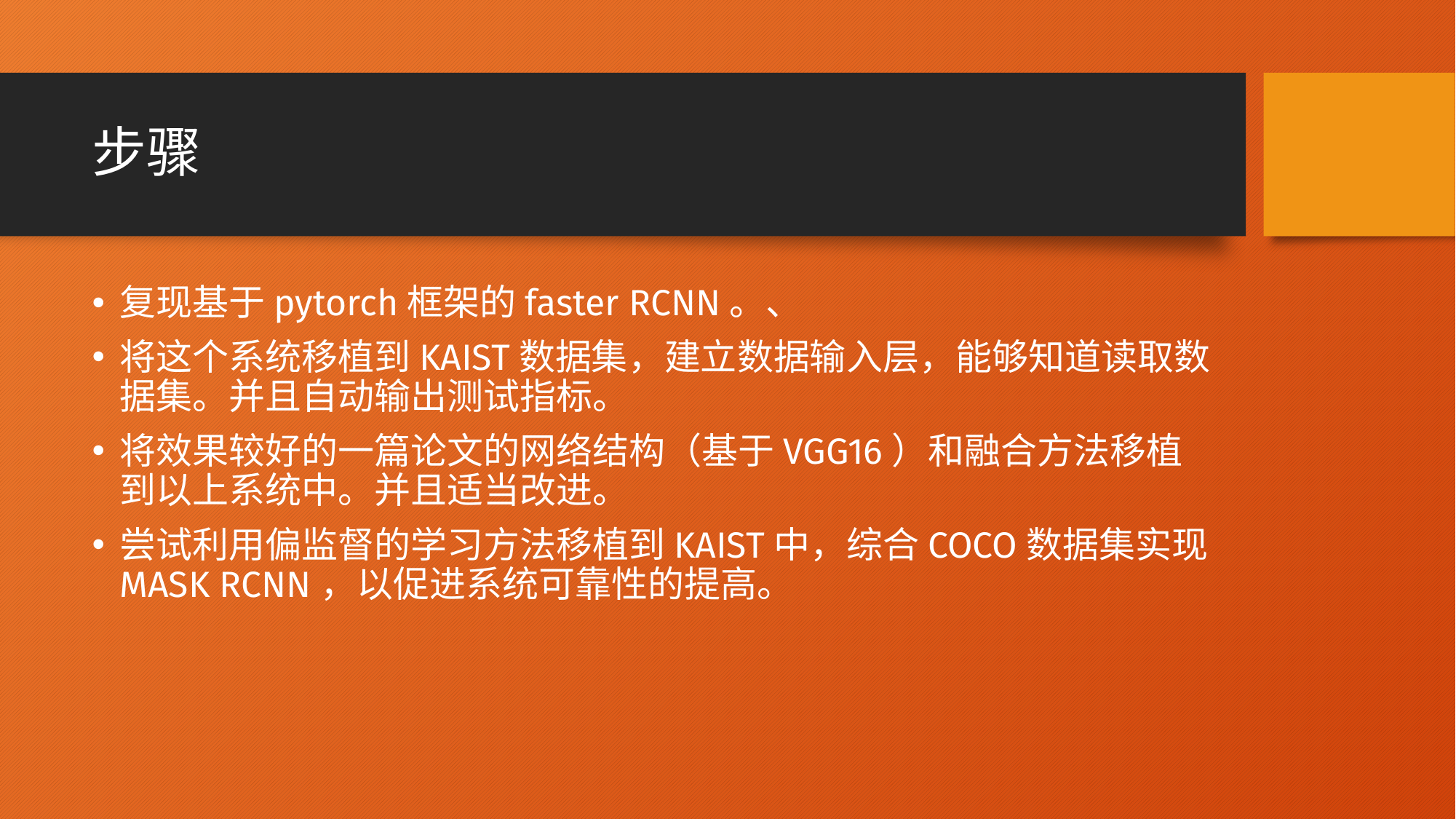

# 步骤
复现基于pytorch框架的faster RCNN。、
将这个系统移植到KAIST数据集，建立数据输入层，能够知道读取数据集。并且自动输出测试指标。
将效果较好的一篇论文的网络结构（基于VGG16）和融合方法移植到以上系统中。并且适当改进。
尝试利用偏监督的学习方法移植到KAIST中，综合COCO数据集实现MASK RCNN，以促进系统可靠性的提高。